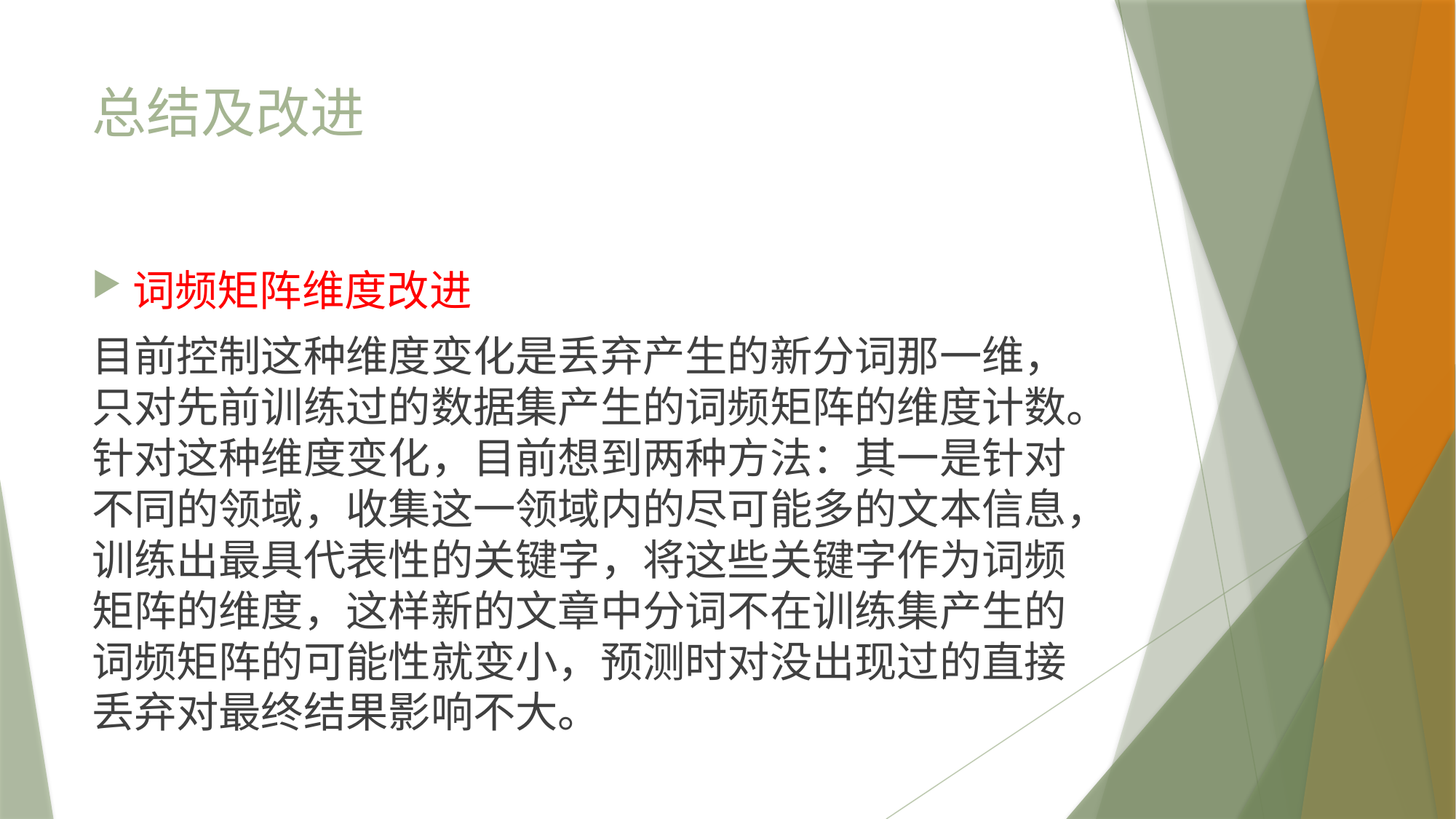

# 总结及改进
词频矩阵维度改进
目前控制这种维度变化是丢弃产生的新分词那一维，只对先前训练过的数据集产生的词频矩阵的维度计数。针对这种维度变化，目前想到两种方法：其一是针对不同的领域，收集这一领域内的尽可能多的文本信息，训练出最具代表性的关键字，将这些关键字作为词频矩阵的维度，这样新的文章中分词不在训练集产生的词频矩阵的可能性就变小，预测时对没出现过的直接丢弃对最终结果影响不大。